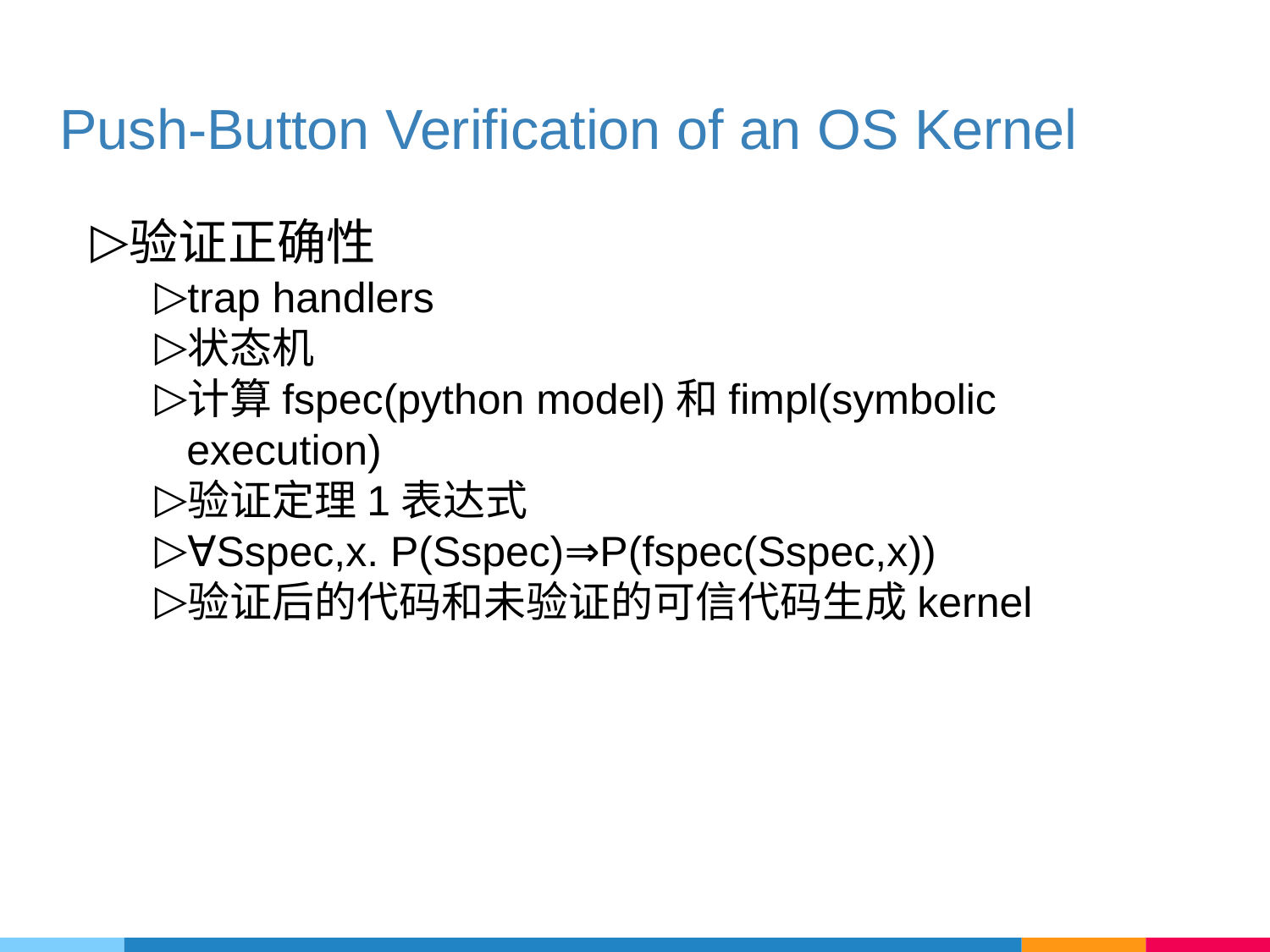

# Push-Button Verification of an OS Kernel
验证正确性
trap handlers
状态机
计算fspec(python model)和fimpl(symbolic execution)
验证定理1表达式
∀Sspec,x. P(Sspec)⇒P(fspec(Sspec,x))
验证后的代码和未验证的可信代码生成kernel